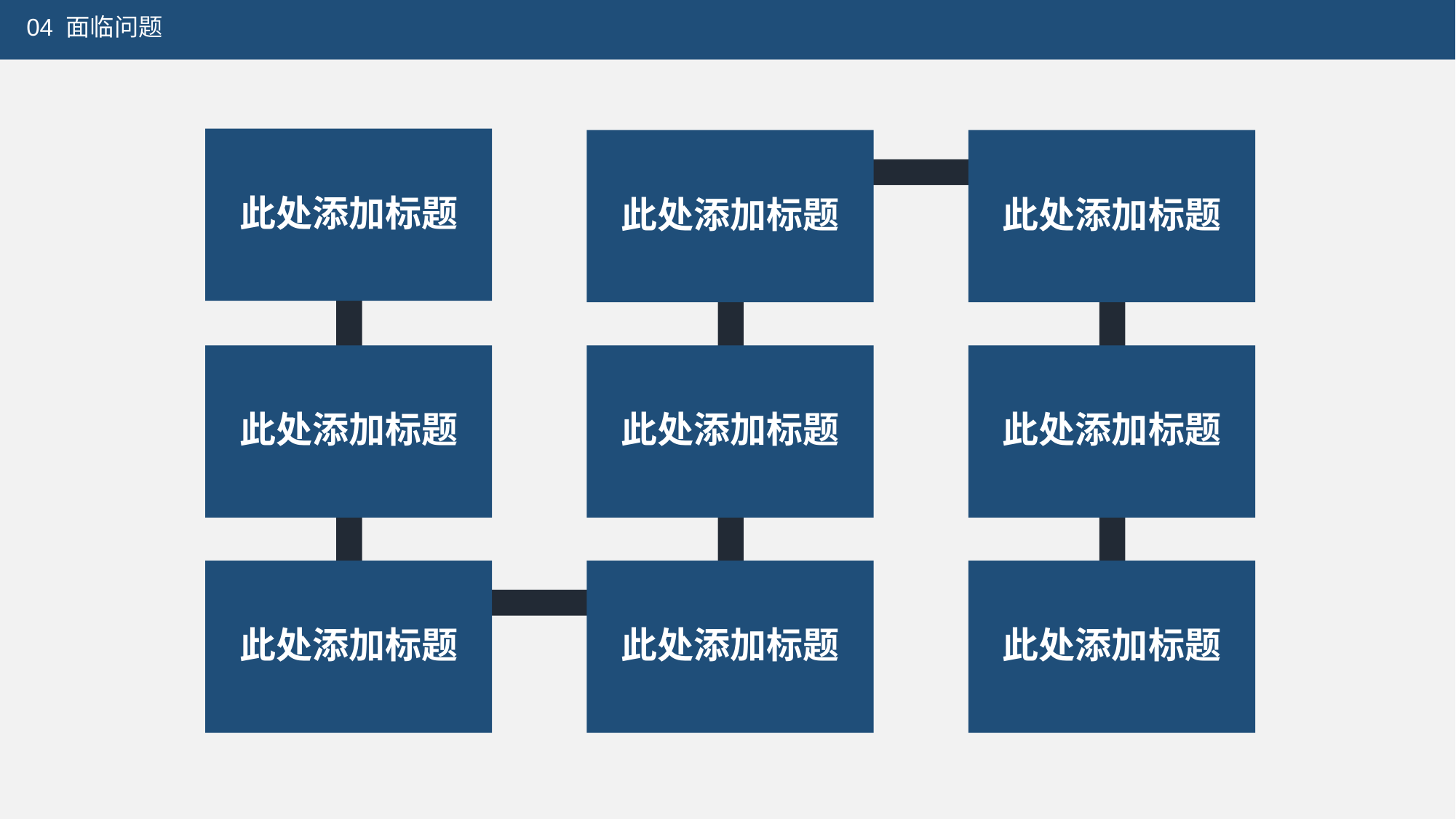

04 面临问题
此处添加标题
此处添加标题
此处添加标题

此处添加标题
此处添加标题
此处添加标题

此处添加标题
此处添加标题
此处添加标题